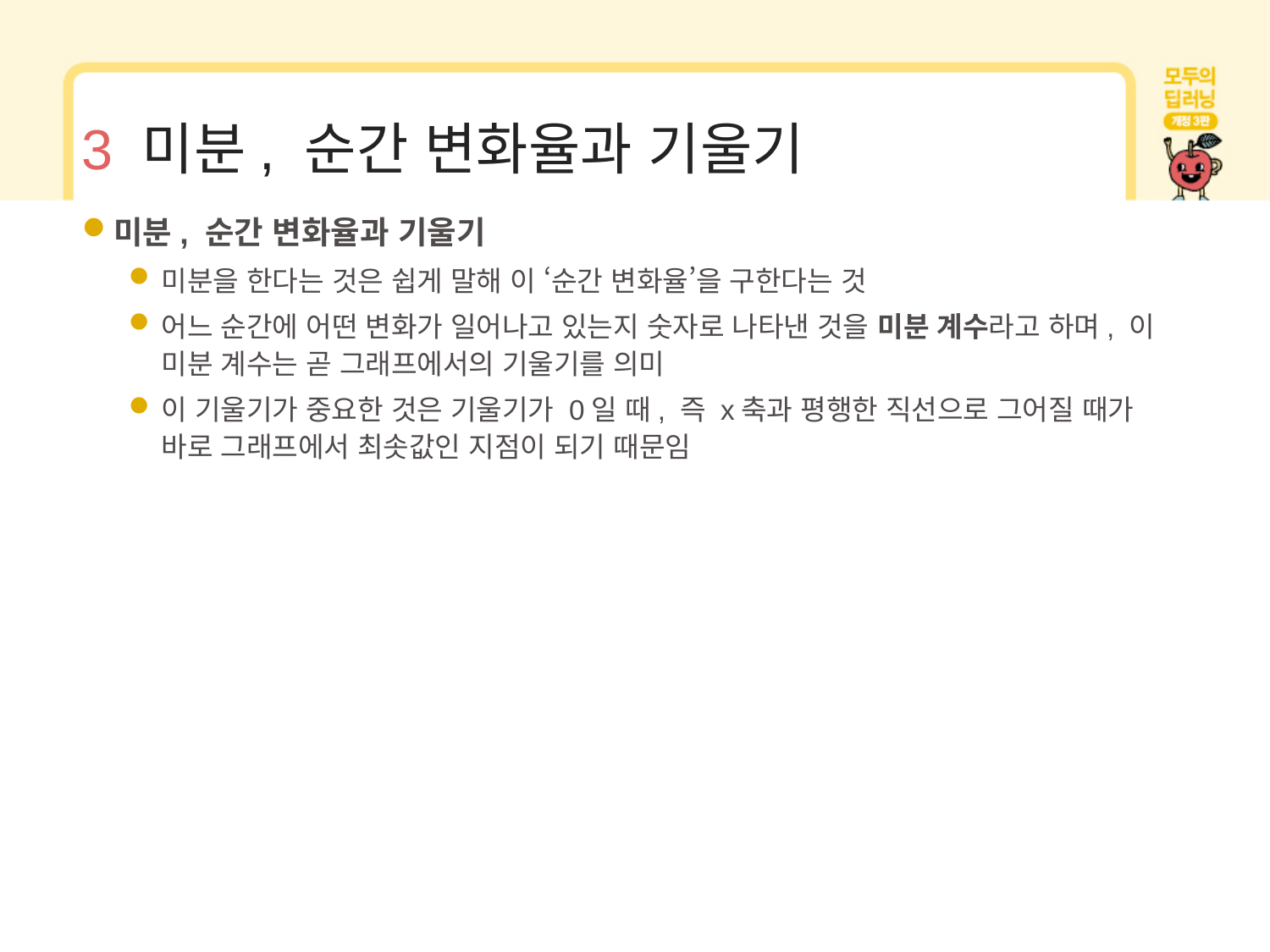

# 3 미분, 순간 변화율과 기울기
미분, 순간 변화율과 기울기
미분을 한다는 것은 쉽게 말해 이 ‘순간 변화율’을 구한다는 것
어느 순간에 어떤 변화가 일어나고 있는지 숫자로 나타낸 것을 미분 계수라고 하며, 이 미분 계수는 곧 그래프에서의 기울기를 의미
이 기울기가 중요한 것은 기울기가 0일 때, 즉 x축과 평행한 직선으로 그어질 때가 바로 그래프에서 최솟값인 지점이 되기 때문임